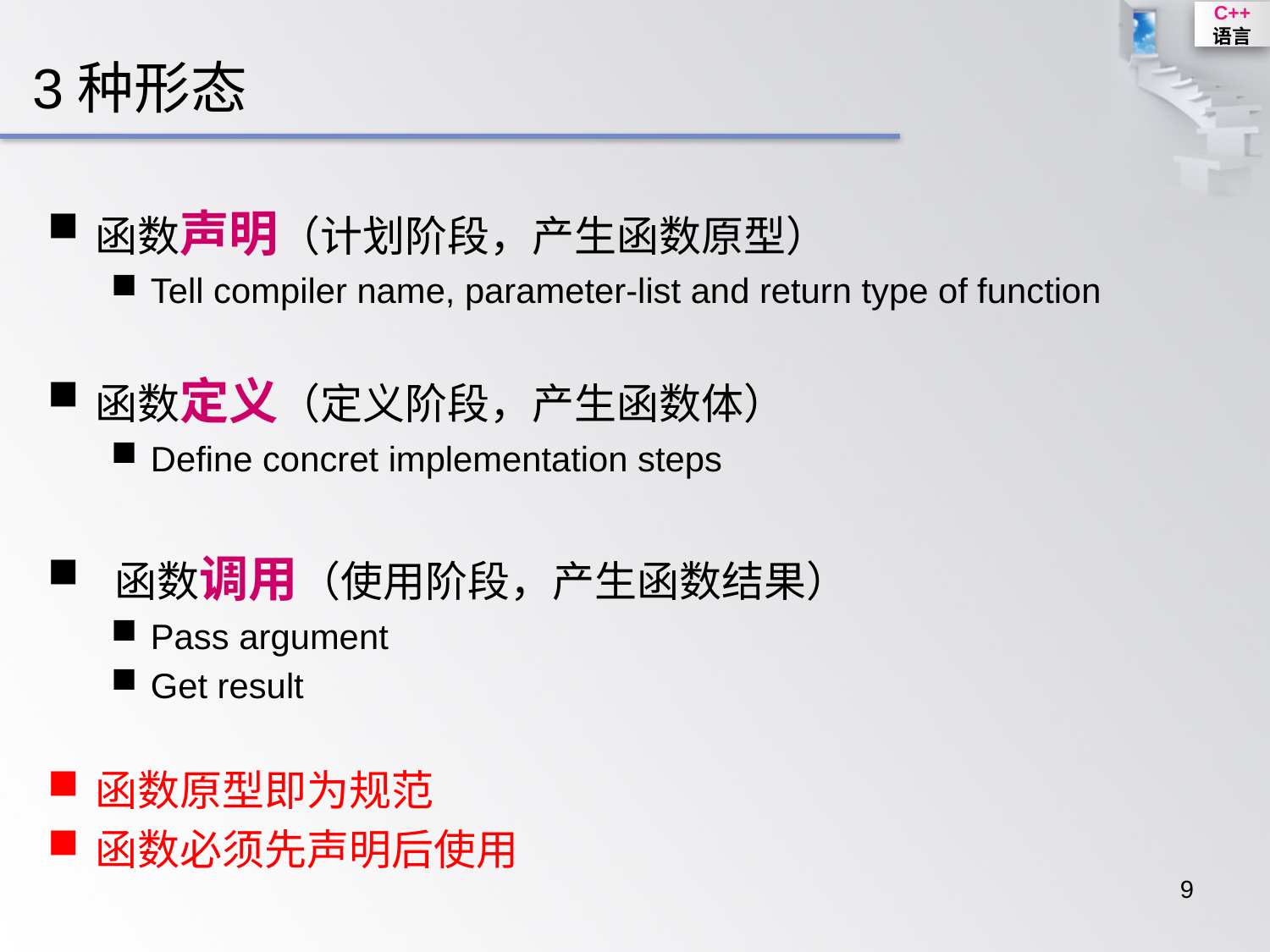

3种形态
函数声明（计划阶段，产生函数原型）
Tell compiler name, parameter-list and return type of function

函数定义（定义阶段，产生函数体）
Define concret implementation steps

 函数调用（使用阶段，产生函数结果）
Pass argument
Get result

函数原型即为规范
函数必须先声明后使用
9